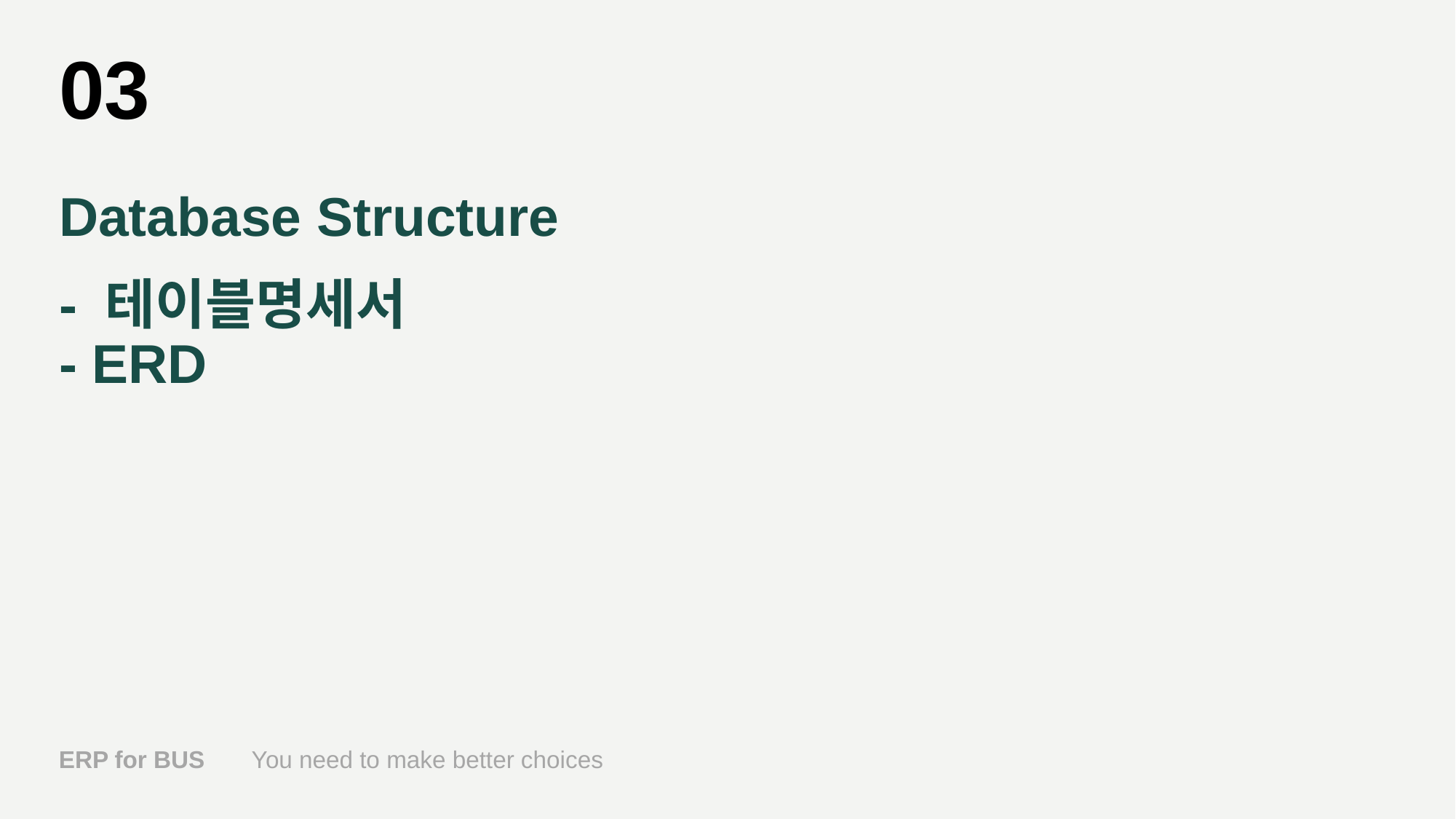

# 03 Database Structure ㅇ - 테이블명세서 - ERD
ERP for BUS       You need to make better choices